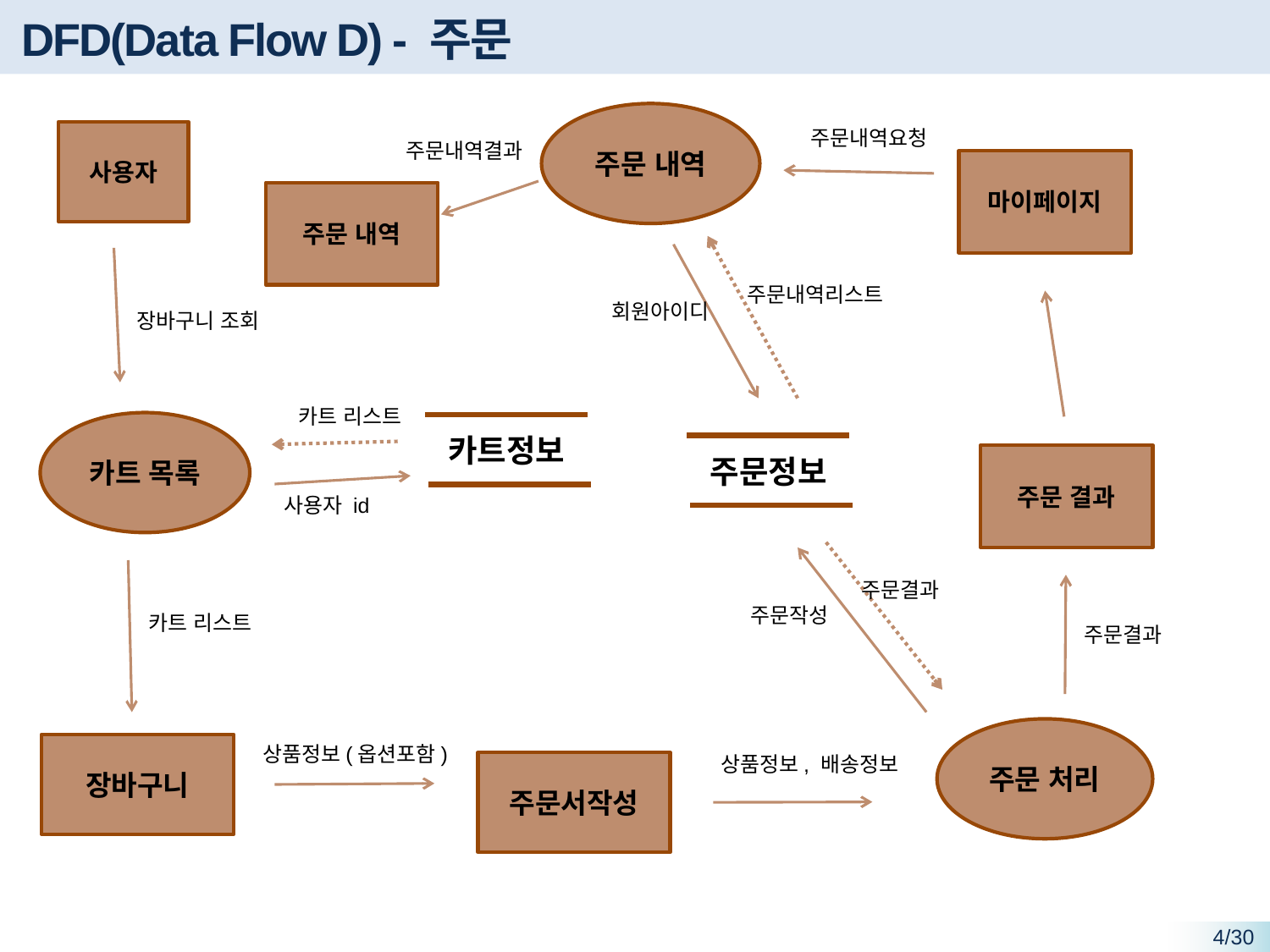

프로세스 흐름
DB(table)
데이터 흐름
# DFD(Data Flow D) - 주문
주문 내역
주문내역요청
사용자
주문내역결과
마이페이지
주문 내역
주문내역리스트
회원아이디
장바구니 조회
카트 리스트
카트 목록
카트정보
주문정보
주문 결과
사용자 id
주문결과
주문작성
카트 리스트
주문결과
주문 처리
장바구니
상품정보(옵션포함)
상품정보, 배송정보
주문서작성